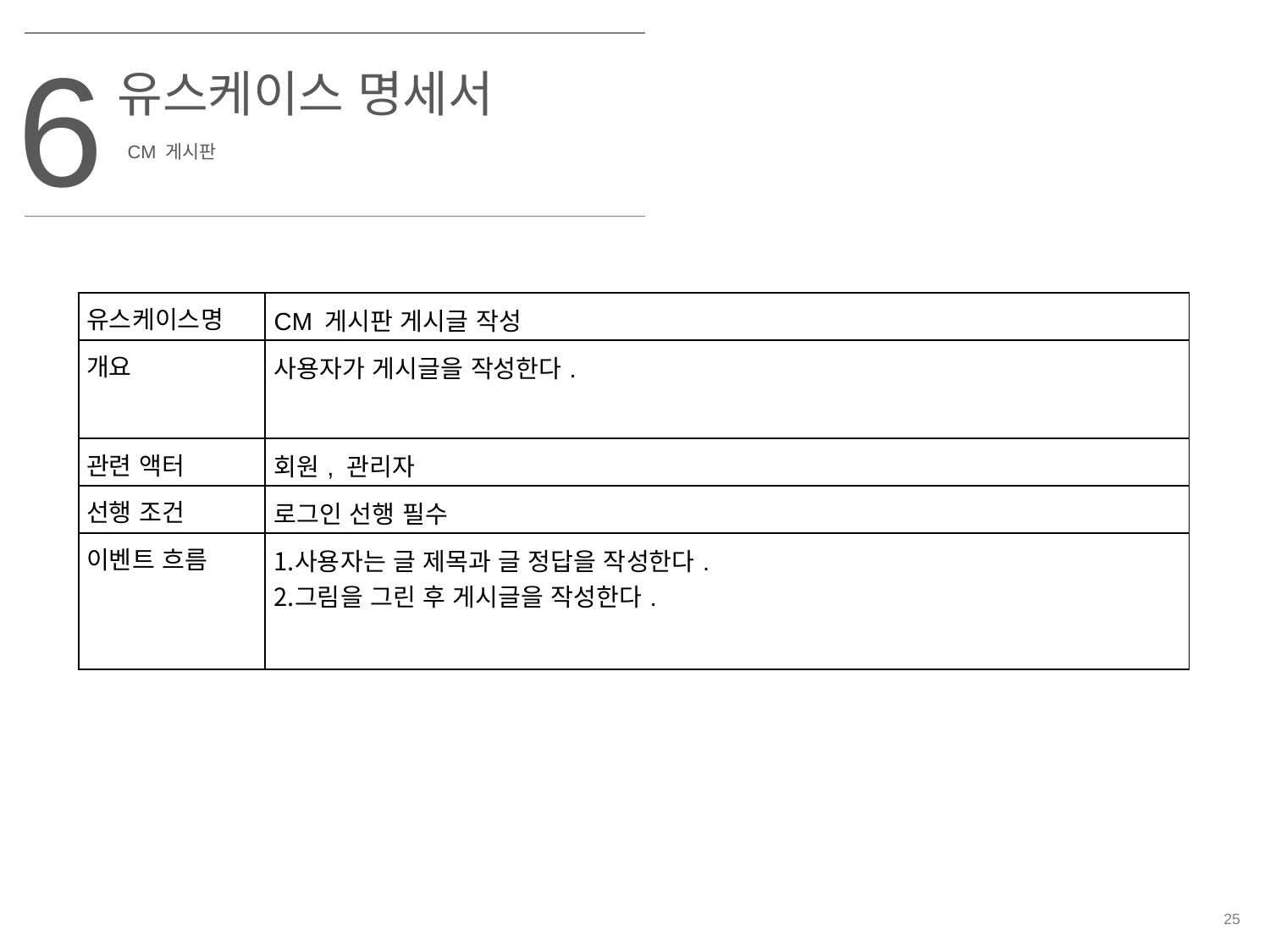

6
유스케이스 명세서
CM 게시판
| 유스케이스명 | CM 게시판 게시글 작성 |
| --- | --- |
| 개요 | 사용자가 게시글을 작성한다. |
| 관련 액터 | 회원, 관리자 |
| 선행 조건 | 로그인 선행 필수 |
| 이벤트 흐름 | 사용자는 글 제목과 글 정답을 작성한다. 그림을 그린 후 게시글을 작성한다. |